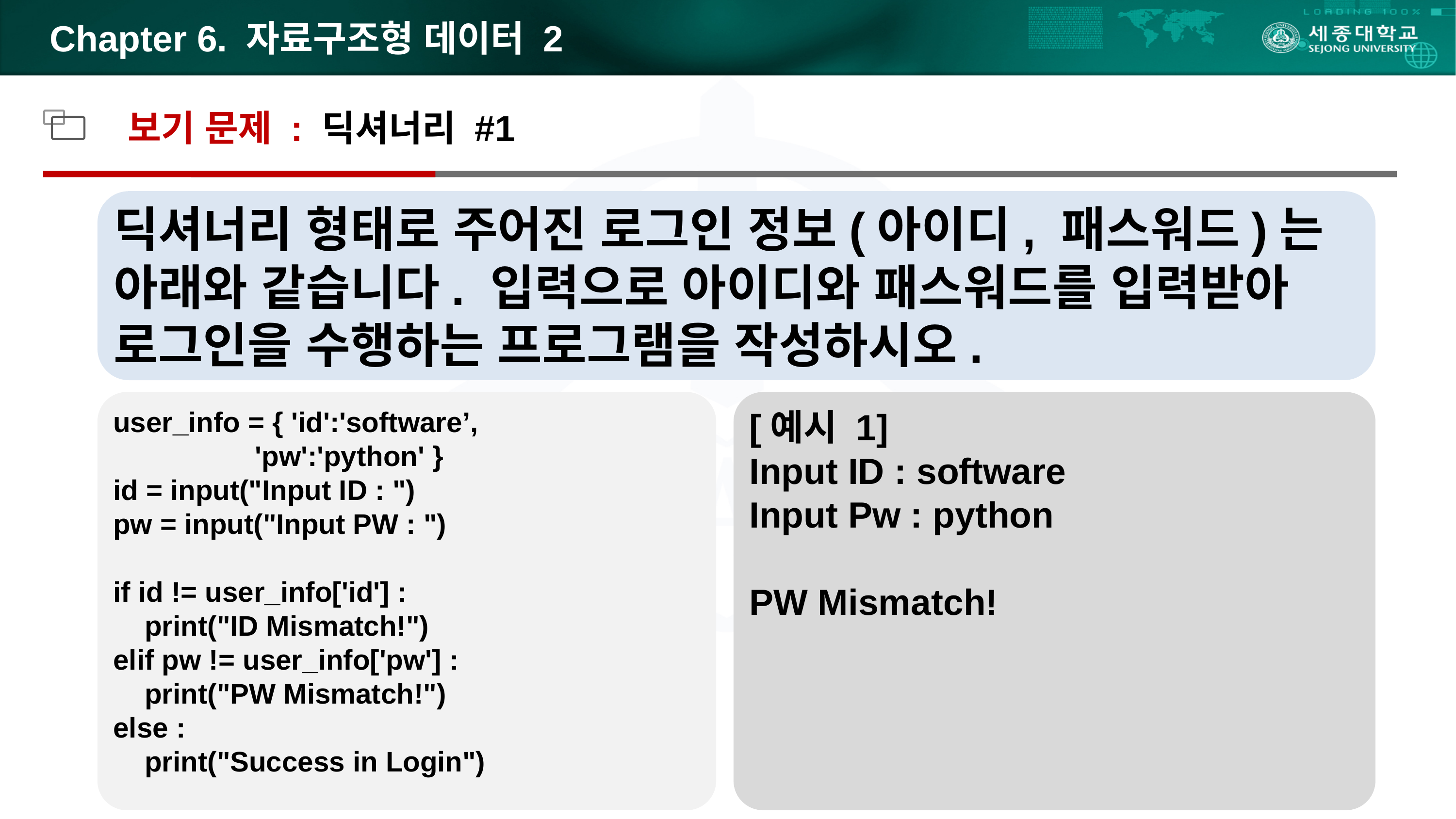

# Chapter 6. 자료구조형 데이터 2
보기 문제 : 딕셔너리 #1
딕셔너리 형태로 주어진 로그인 정보(아이디, 패스워드)는 아래와 같습니다. 입력으로 아이디와 패스워드를 입력받아 로그인을 수행하는 프로그램을 작성하시오.
user_info = { 'id':'software’,
                  'pw':'python' }
id = input("Input ID : ")
pw = input("Input PW : ")

if id != user_info['id'] :
    print("ID Mismatch!")
elif pw != user_info['pw'] :
    print("PW Mismatch!")
else :
    print("Success in Login")
[예시 1]
Input ID : software
Input Pw : python

PW Mismatch!